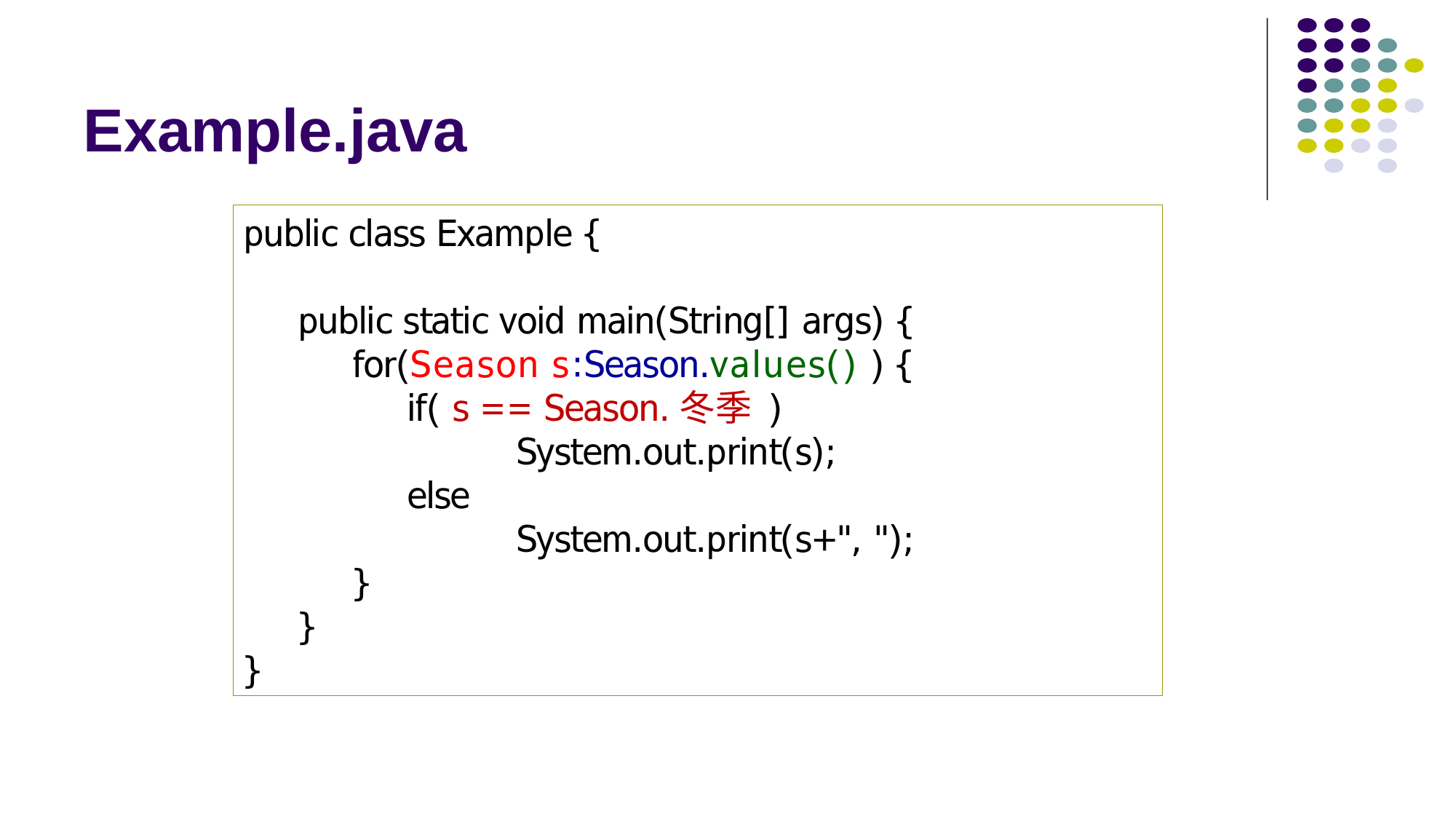

# Example.java
public class Example {

public static void main(String[] args) {
for(Season s:Season.values() ) {
if( s == Season.冬季 )
	System.out.print(s);
else
	System.out.print(s+", ");
}
}
}
37